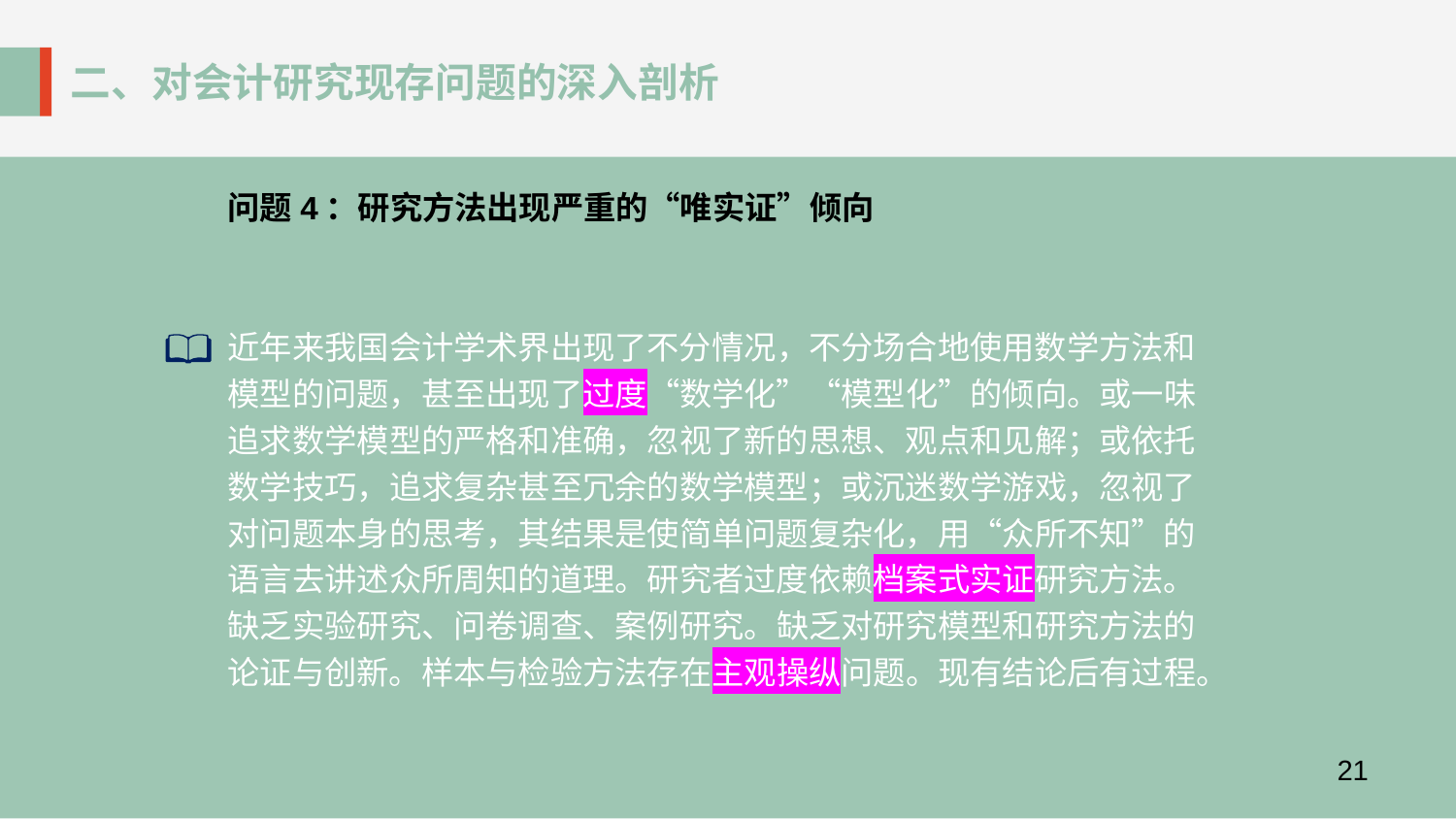

二、对会计研究现存问题的深入剖析

问题4：研究方法出现严重的“唯实证”倾向

近年来我国会计学术界出现了不分情况，不分场合地使用数学方法和模型的问题，甚至出现了过度“数学化”“模型化”的倾向。或一味追求数学模型的严格和准确，忽视了新的思想、观点和见解；或依托数学技巧，追求复杂甚至冗余的数学模型；或沉迷数学游戏，忽视了对问题本身的思考，其结果是使简单问题复杂化，用“众所不知”的语言去讲述众所周知的道理。研究者过度依赖档案式实证研究方法。缺乏实验研究、问卷调查、案例研究。缺乏对研究模型和研究方法的论证与创新。样本与检验方法存在主观操纵问题。现有结论后有过程。

21